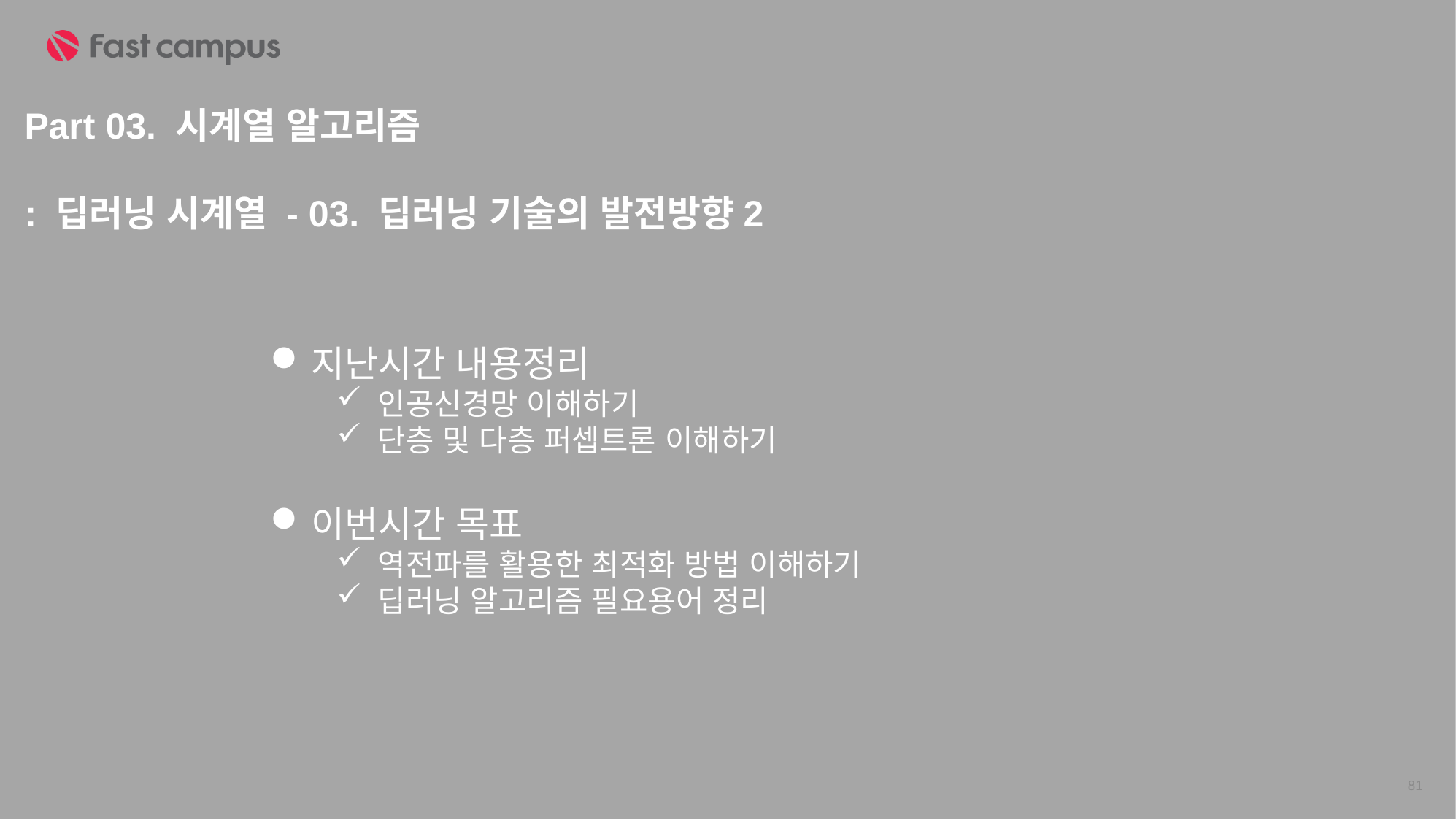

Part 03. 시계열 알고리즘

: 딥러닝 시계열 - 03. 딥러닝 기술의 발전방향2
지난시간 내용정리
인공신경망 이해하기
단층 및 다층 퍼셉트론 이해하기

이번시간 목표
역전파를 활용한 최적화 방법 이해하기
딥러닝 알고리즘 필요용어 정리
81